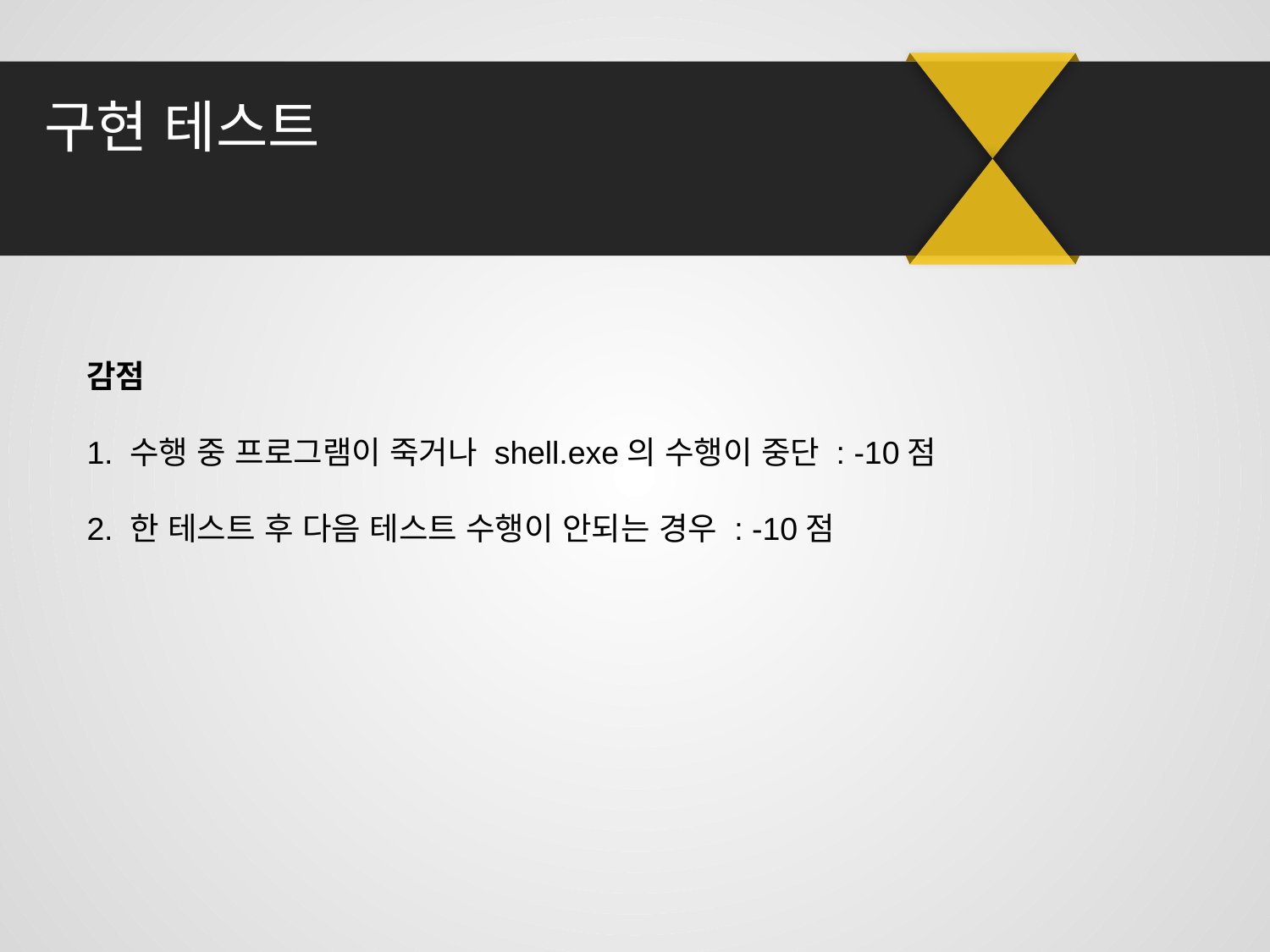

# 구현 테스트

감점

1. 수행 중 프로그램이 죽거나 shell.exe의 수행이 중단 : -10점

2. 한 테스트 후 다음 테스트 수행이 안되는 경우 : -10점